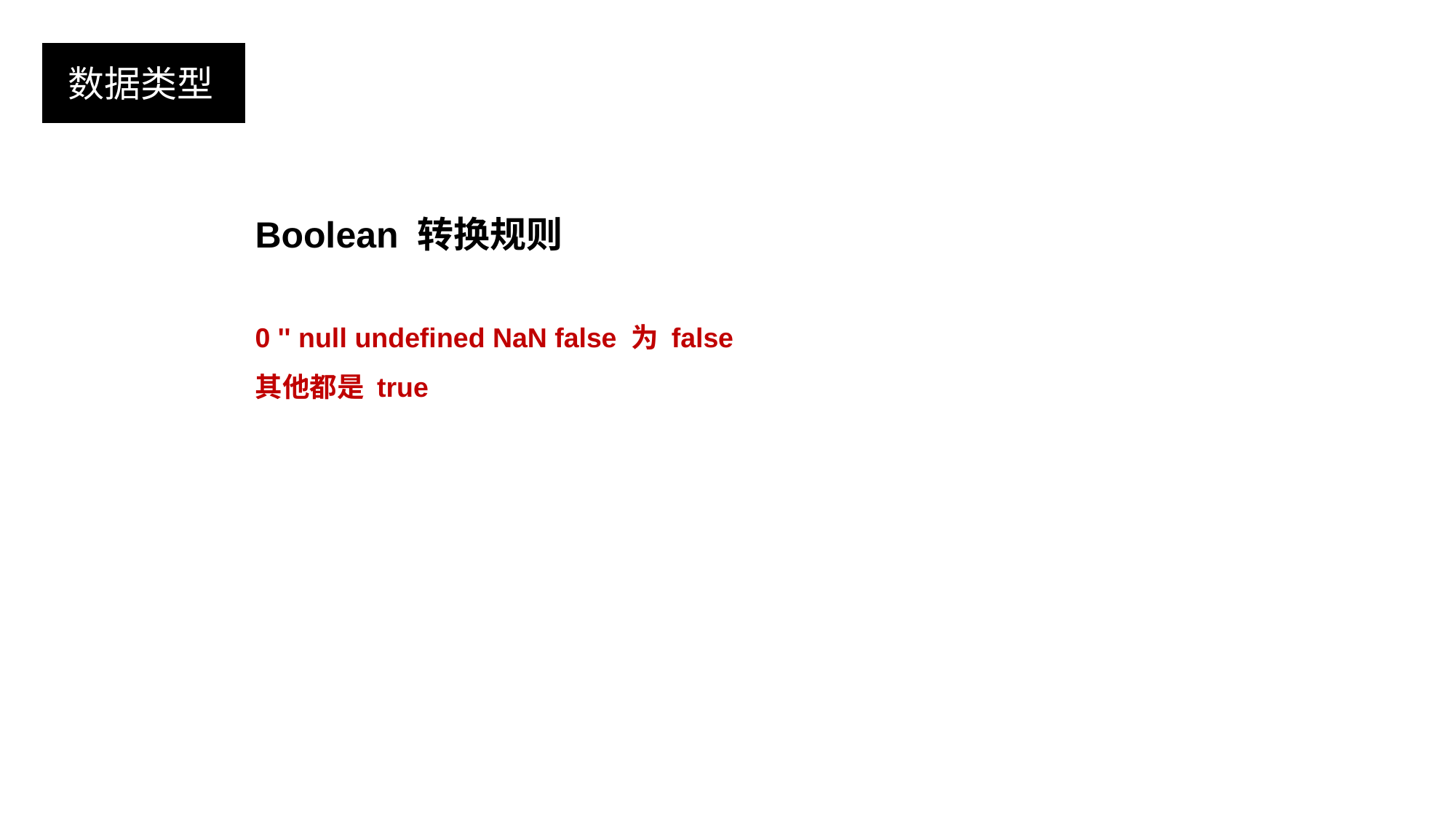

数据类型
Boolean 转换规则

0 '' null undefined NaN false 为 false
其他都是 true